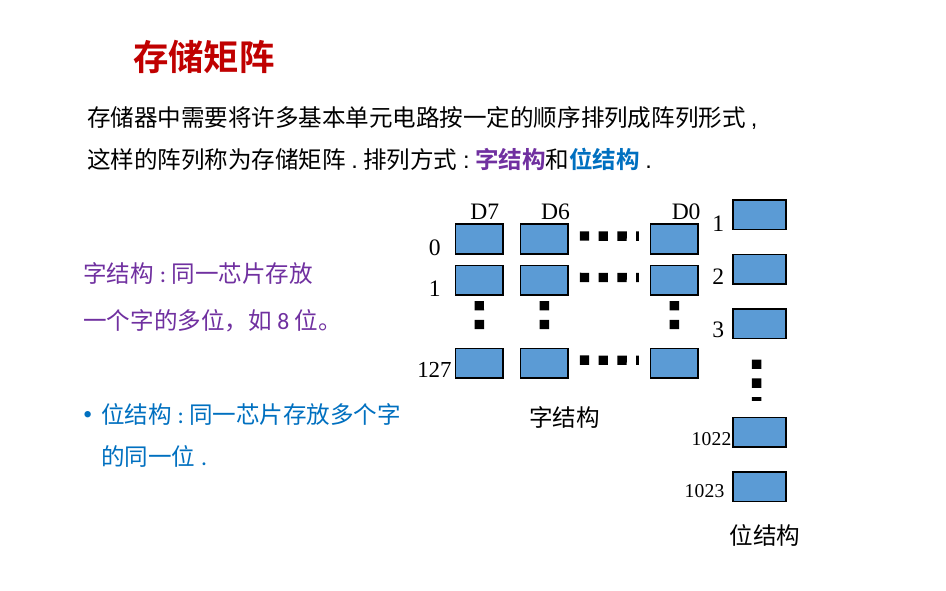

# 存储矩阵
存储器中需要将许多基本单元电路按一定的顺序排列成阵列形式,这样的阵列称为存储矩阵.排列方式:字结构和位结构.
D7       D6                 D0
0

1

127

字结构
1

2

3

位结构
1022
1023
字结构:同一芯片存放
一个字的多位，如8位。

位结构:同一芯片存放多个字的同一位.